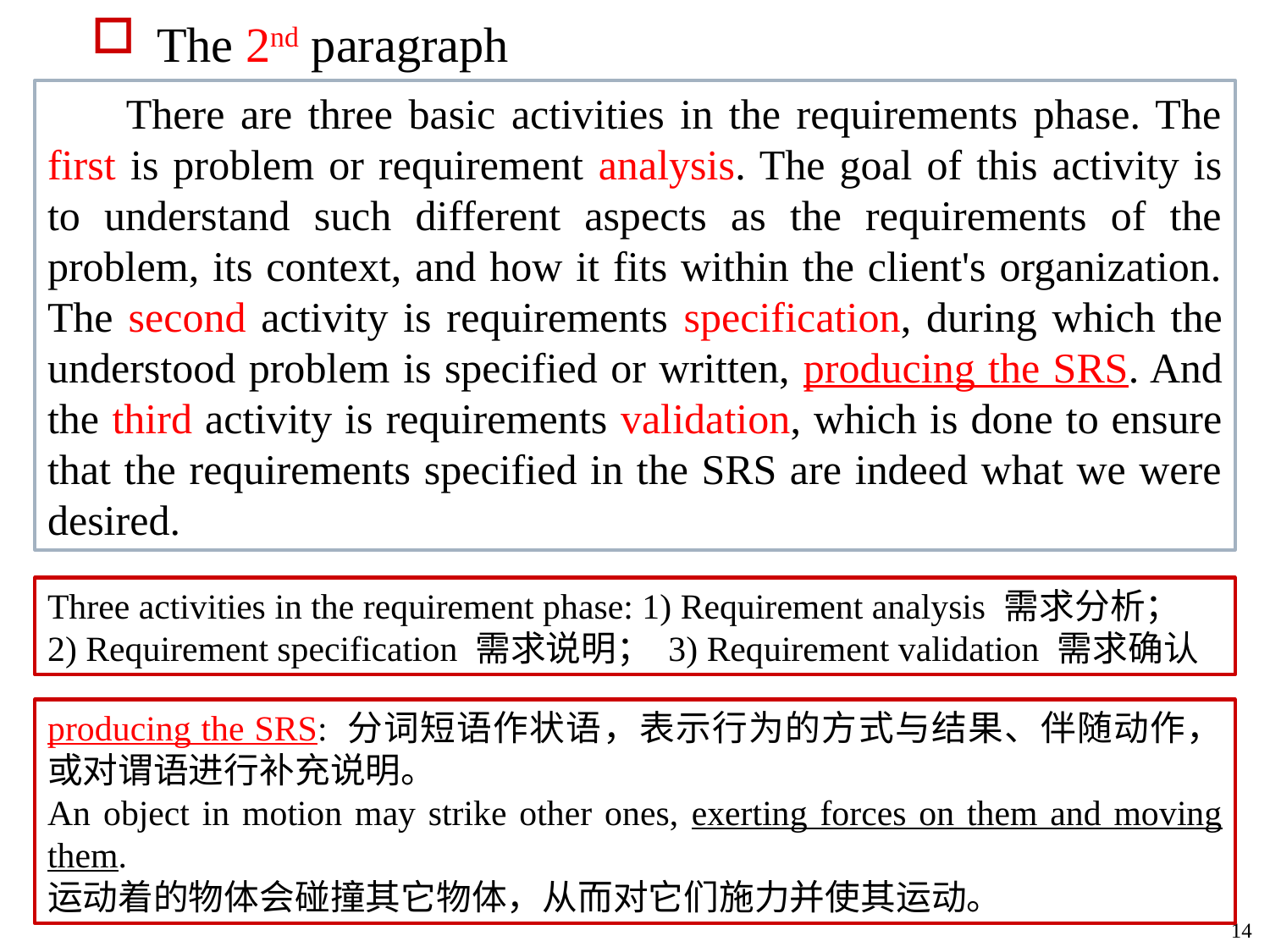

The 2nd paragraph
     There are three basic activities in the requirements phase. The first is problem or requirement analysis. The goal of this activity is to understand such different aspects as the requirements of the problem, its context, and how it fits within the client's organization. The second activity is requirements specification, during which the understood problem is specified or written, producing the SRS. And the third activity is requirements validation, which is done to ensure that the requirements specified in the SRS are indeed what we were desired.
Three activities in the requirement phase: 1) Requirement analysis 需求分析；
2) Requirement specification 需求说明； 3) Requirement validation 需求确认
producing the SRS: 分词短语作状语，表示行为的方式与结果、伴随动作，或对谓语进行补充说明。
An object in motion may strike other ones, exerting forces on them and moving them.
运动着的物体会碰撞其它物体，从而对它们施力并使其运动。
14